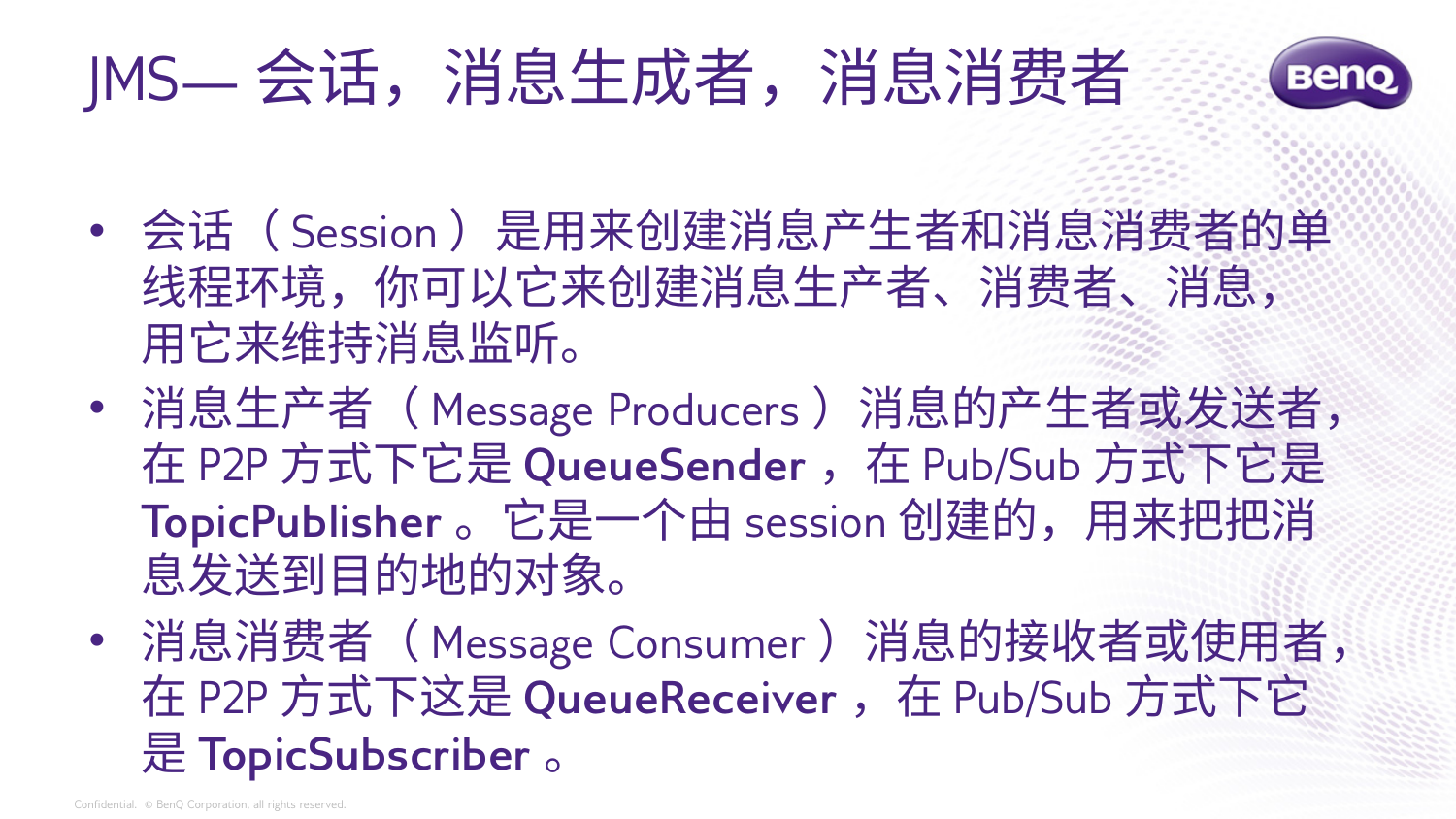

JMS—会话，消息生成者，消息消费者
会话（Session）是用来创建消息产生者和消息消费者的单线程环境，你可以它来创建消息生产者、消费者、消息，用它来维持消息监听。
消息生产者（Message Producers）消息的产生者或发送者，在P2P方式下它是QueueSender，在Pub/Sub方式下它是TopicPublisher。它是一个由session创建的，用来把把消息发送到目的地的对象。
消息消费者（Message Consumer）消息的接收者或使用者，在P2P方式下这是QueueReceiver，在Pub/Sub方式下它是TopicSubscriber。